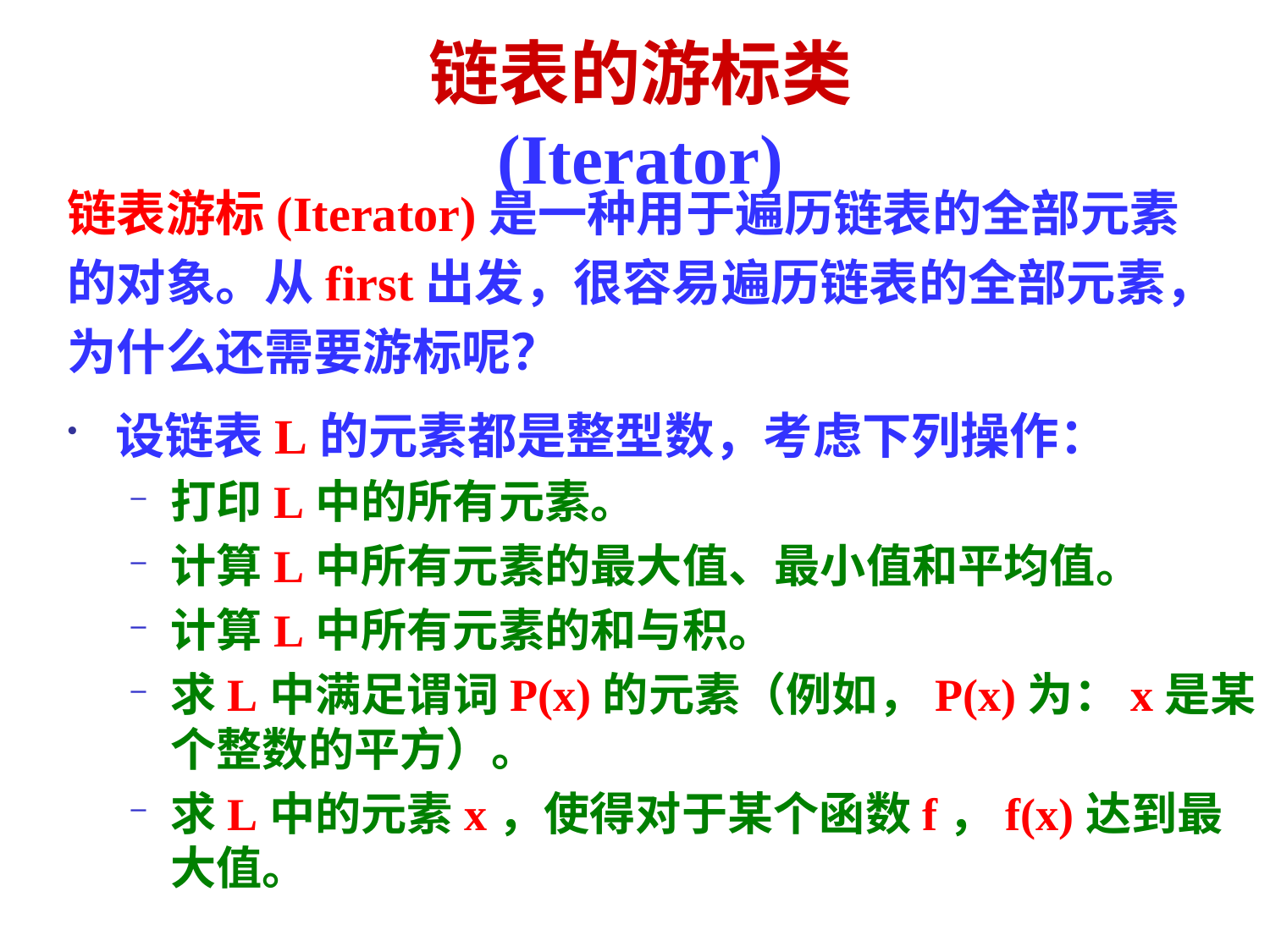

链表的游标类 (Iterator)
链表游标(Iterator)是一种用于遍历链表的全部元素
的对象。从first出发，很容易遍历链表的全部元素，
为什么还需要游标呢？
设链表L的元素都是整型数，考虑下列操作：
打印L中的所有元素。
计算L中所有元素的最大值、最小值和平均值。
计算L中所有元素的和与积。
求L中满足谓词P(x)的元素（例如，P(x)为：x是某个整数的平方）。
求L中的元素x，使得对于某个函数f，f(x)达到最大值。
102